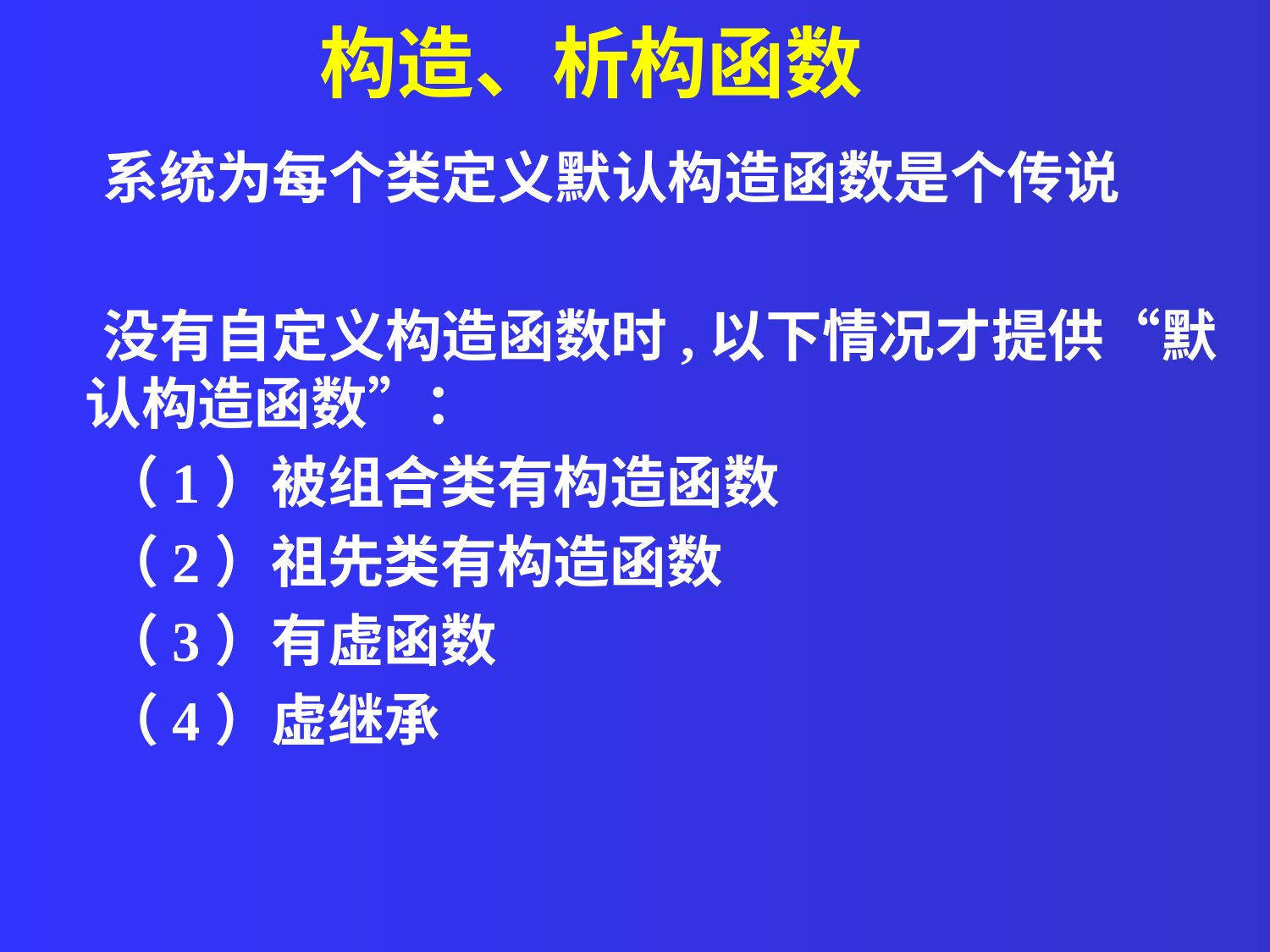

构造、析构函数
    系统为每个类定义默认构造函数是个传说

    没有自定义构造函数时,以下情况才提供“默认构造函数”：
    （1）被组合类有构造函数
    （2）祖先类有构造函数
    （3）有虚函数
    （4）虚继承